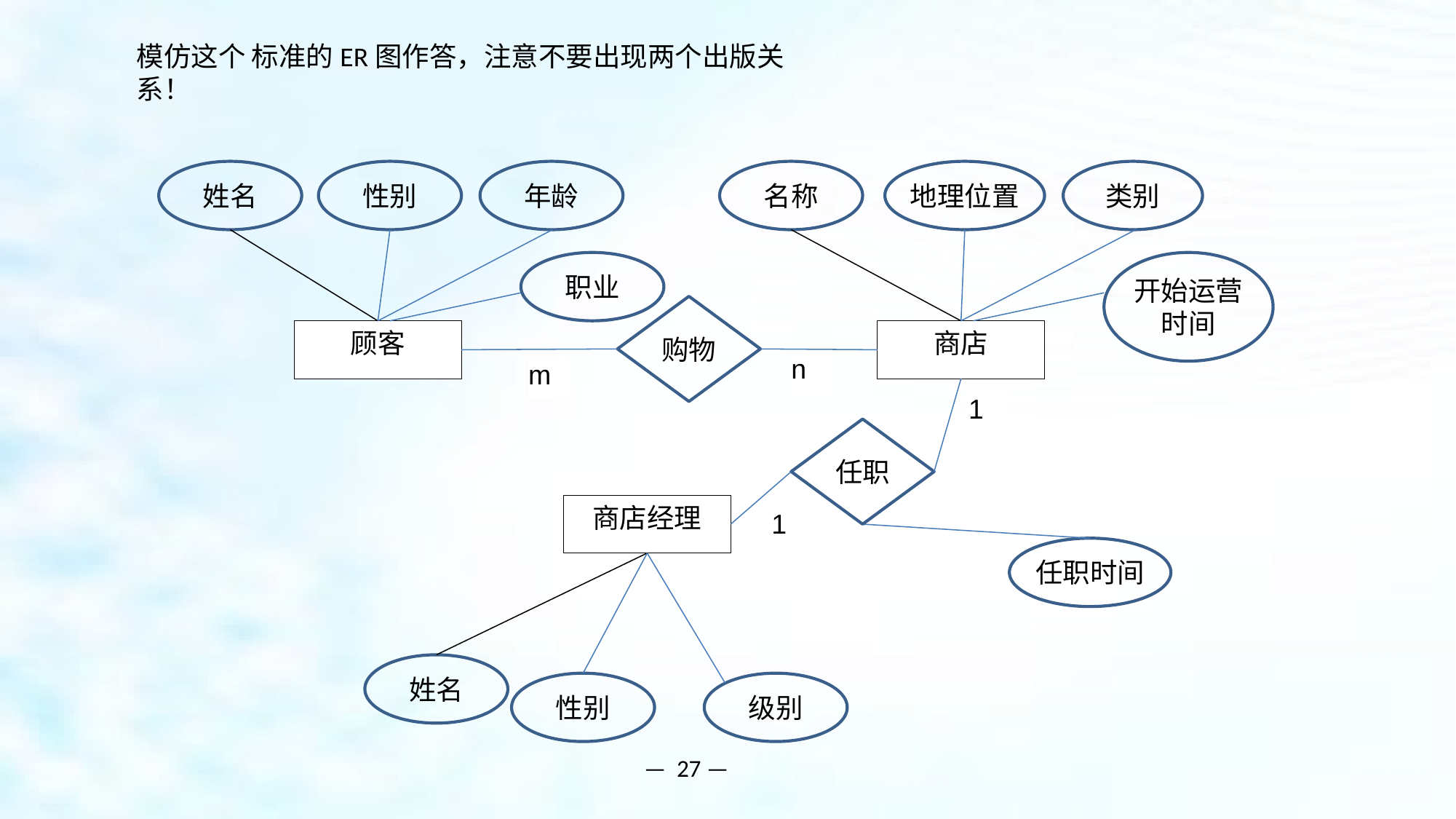

模仿这个 标准的ER图作答，注意不要出现两个出版关系！

姓名
性别
年龄
名称
地理位置
类别
职业
开始运营时间
购物
顾客
商店
n
m
1
任职
商店经理
1
任职时间
姓名
性别
级别